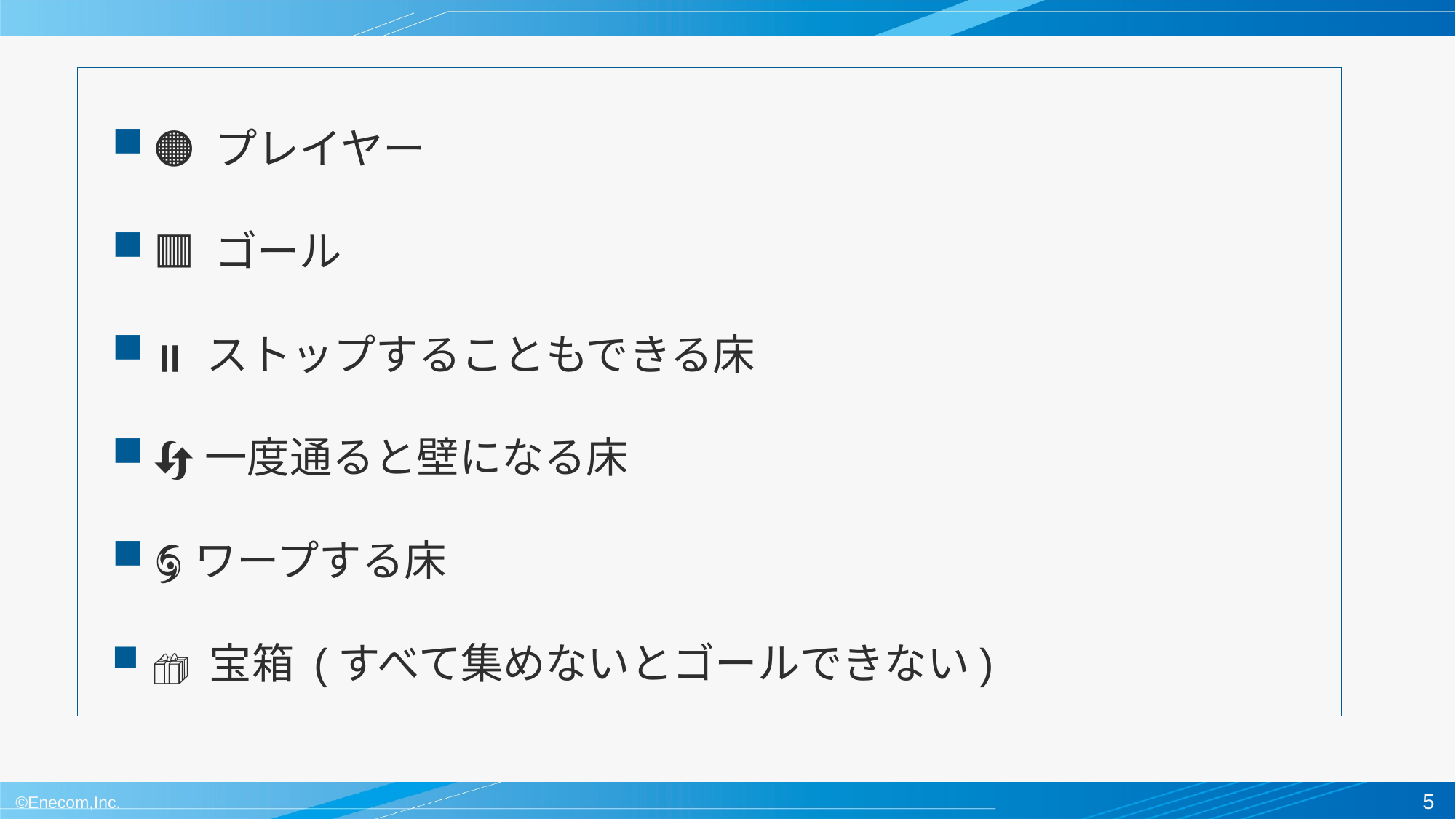

🟠 プレイヤー
🟥 ゴール
⏸ ストップすることもできる床
🔄一度通ると壁になる床
🌀ワープする床
🎁 宝箱 (すべて集めないとゴールできない)
5